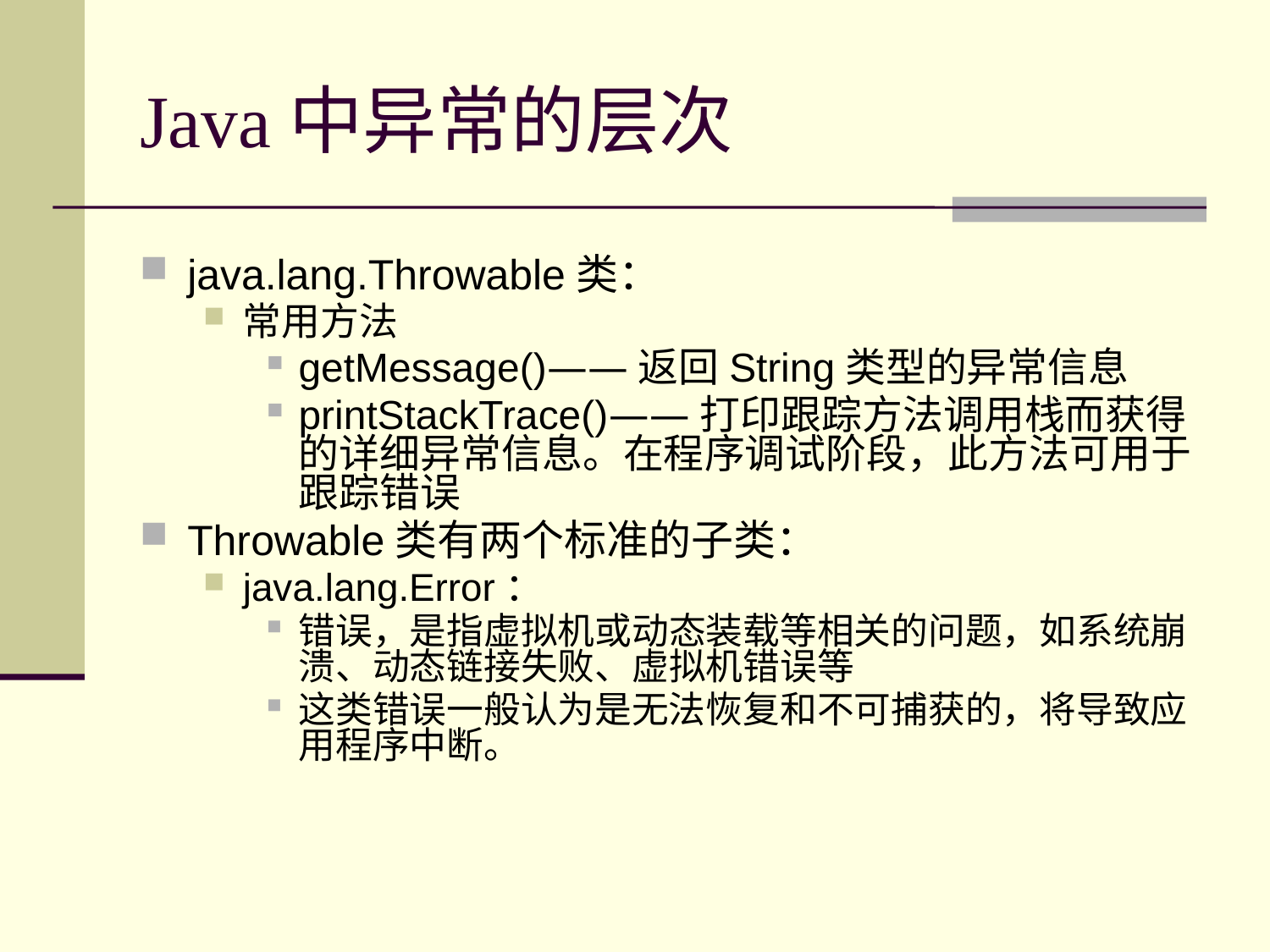

# Java中异常的层次
java.lang.Throwable类：
常用方法
getMessage()——返回String类型的异常信息
printStackTrace()——打印跟踪方法调用栈而获得的详细异常信息。在程序调试阶段，此方法可用于跟踪错误
Throwable类有两个标准的子类：
java.lang.Error：
错误，是指虚拟机或动态装载等相关的问题，如系统崩溃、动态链接失败、虚拟机错误等
这类错误一般认为是无法恢复和不可捕获的，将导致应用程序中断。